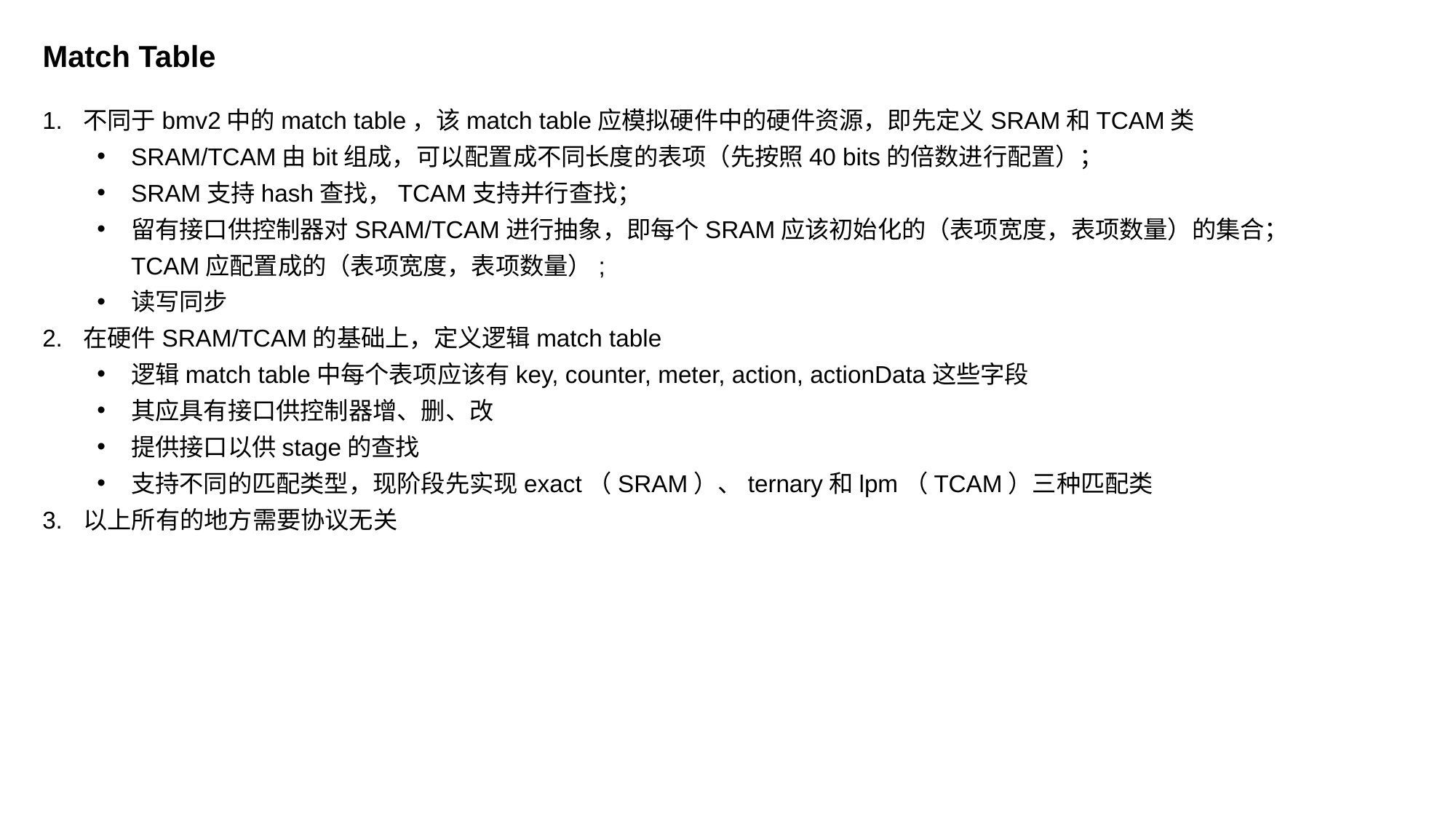

Match Table
不同于bmv2中的match table，该match table应模拟硬件中的硬件资源，即先定义SRAM和TCAM类
SRAM/TCAM由bit组成，可以配置成不同长度的表项（先按照40 bits的倍数进行配置）；
SRAM支持hash查找，TCAM支持并行查找；
留有接口供控制器对SRAM/TCAM进行抽象，即每个SRAM应该初始化的（表项宽度，表项数量）的集合；TCAM应配置成的（表项宽度，表项数量）;
读写同步
在硬件SRAM/TCAM的基础上，定义逻辑match table
逻辑match table中每个表项应该有key, counter, meter, action, actionData这些字段
其应具有接口供控制器增、删、改
提供接口以供stage的查找
支持不同的匹配类型，现阶段先实现exact（SRAM）、ternary和lpm（TCAM）三种匹配类
以上所有的地方需要协议无关